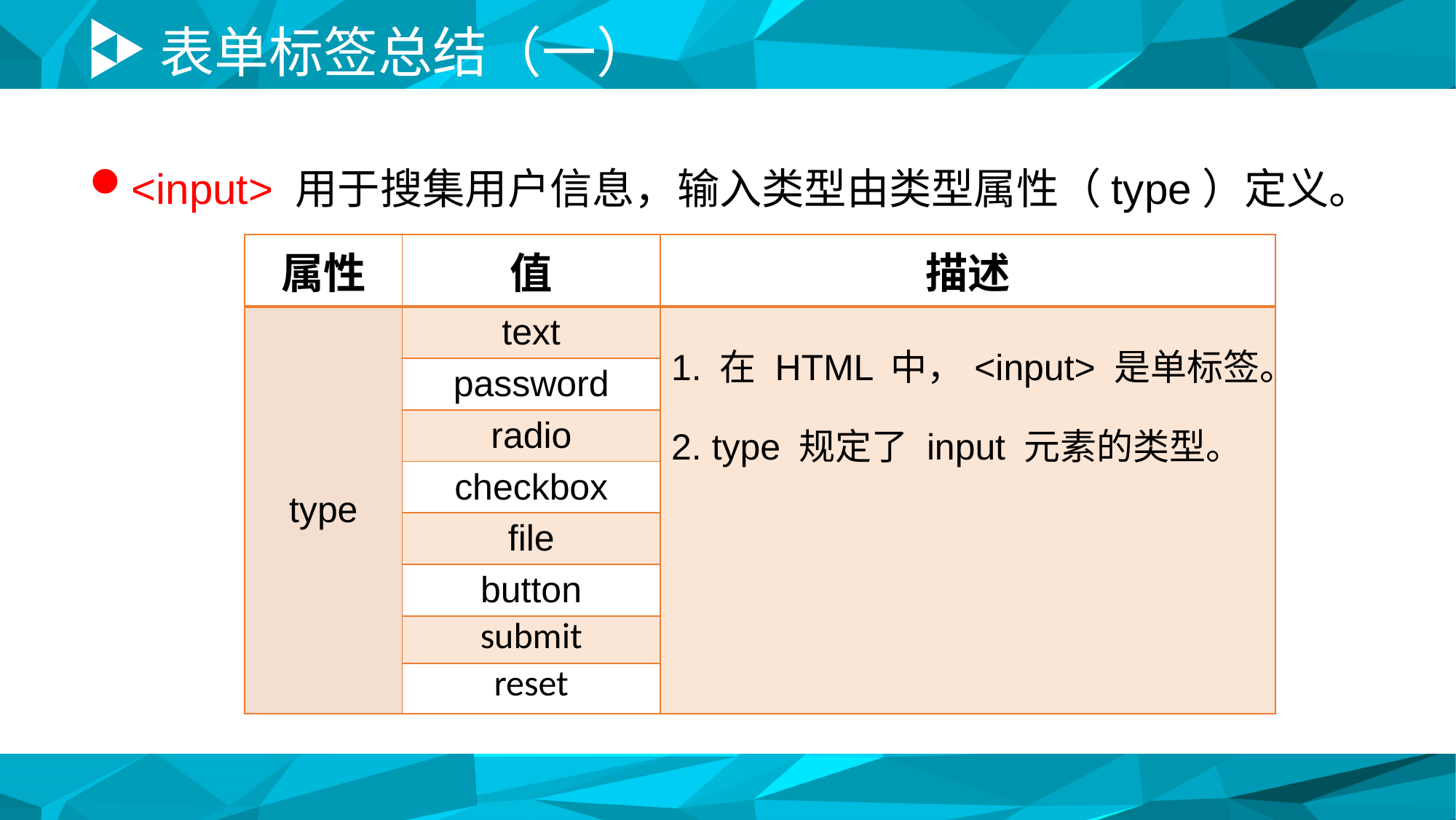

# 表单标签总结（一）
<input> 用于搜集用户信息，输入类型由类型属性（type）定义。
| 属性 | 值 | 描述 |
| --- | --- | --- |
| type | text | 1. 在 HTML 中，<input> 是单标签。 2. type 规定了 input 元素的类型。 |
|  | password |  |
|  | radio |  |
|  | checkbox |  |
|  | file |  |
|  | button |  |
|  | submit |  |
|  | reset |  |